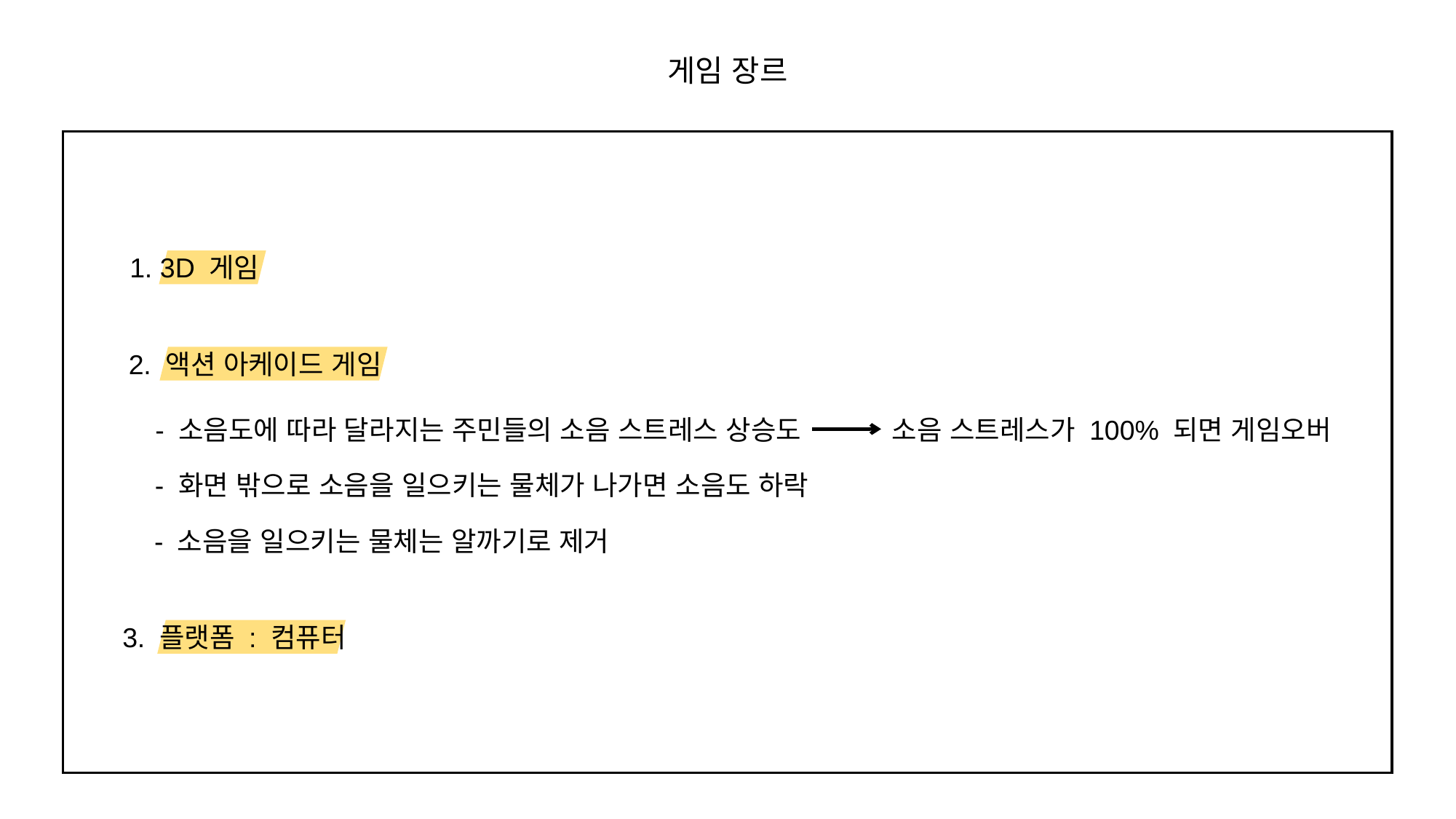

게임 장르

1. 3D 게임
2. 액션 아케이드 게임
- 소음도에 따라 달라지는 주민들의 소음 스트레스 상승도
- 화면 밖으로 소음을 일으키는 물체가 나가면 소음도 하락
- 소음을 일으키는 물체는 알까기로 제거
3. 플랫폼 : 컴퓨터

소음 스트레스가 100% 되면 게임오버